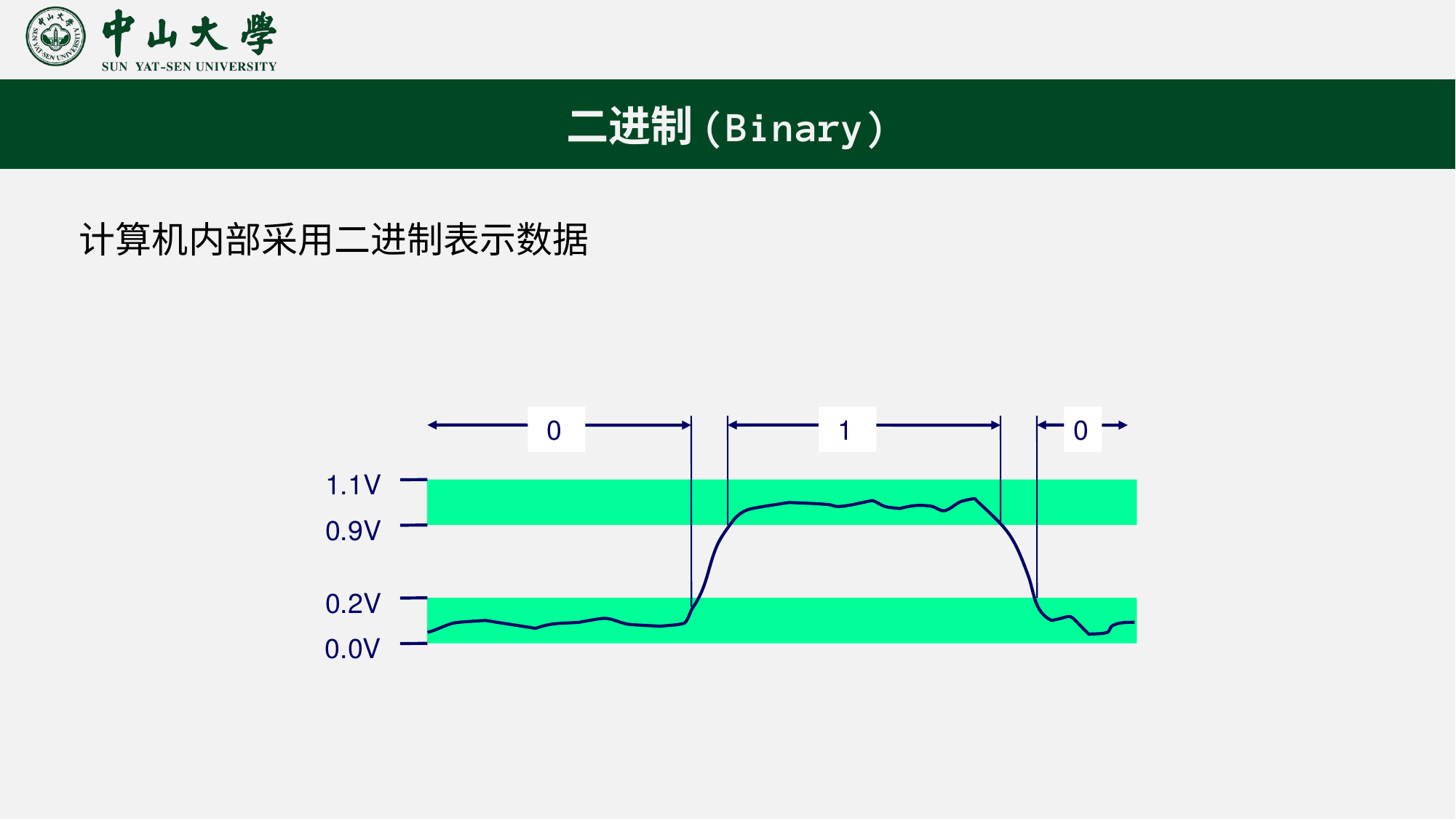

二进制(Binary)
计算机内部采用二进制表示数据
0
1
0

1.1V

0.9V

0.2V

0.0V